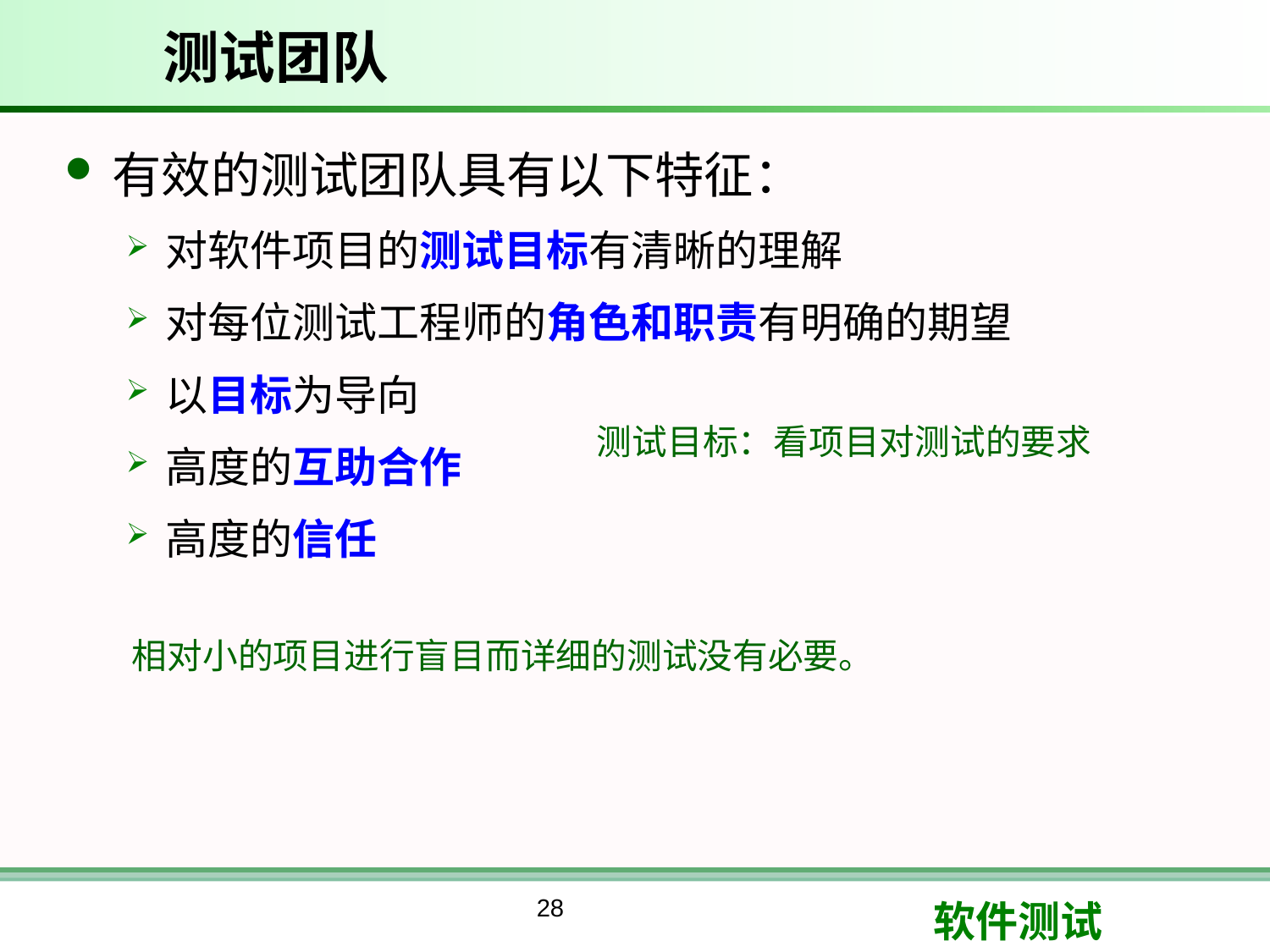

# 测试团队
有效的测试团队具有以下特征：
对软件项目的测试目标有清晰的理解
对每位测试工程师的角色和职责有明确的期望
以目标为导向
高度的互助合作
高度的信任
测试目标：看项目对测试的要求
相对小的项目进行盲目而详细的测试没有必要。
28